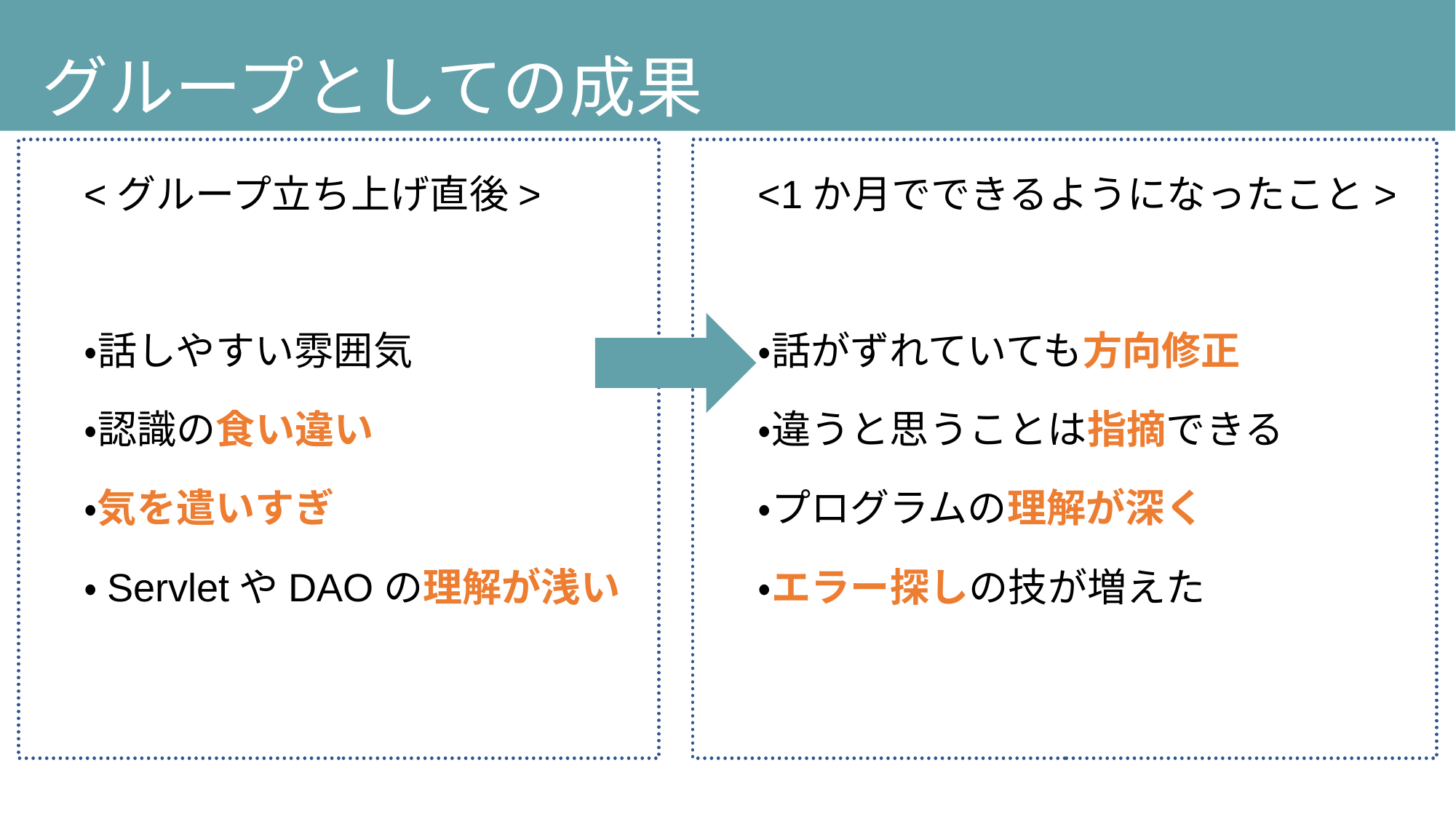

グループとしての成果
<グループ立ち上げ直後>

・話しやすい雰囲気
・認識の食い違い
・気を遣いすぎ
・ServletやDAOの理解が浅い
<1か月でできるようになったこと>

・話がずれていても方向修正
・違うと思うことは指摘できる
・プログラムの理解が深く
・エラー探しの技が増えた